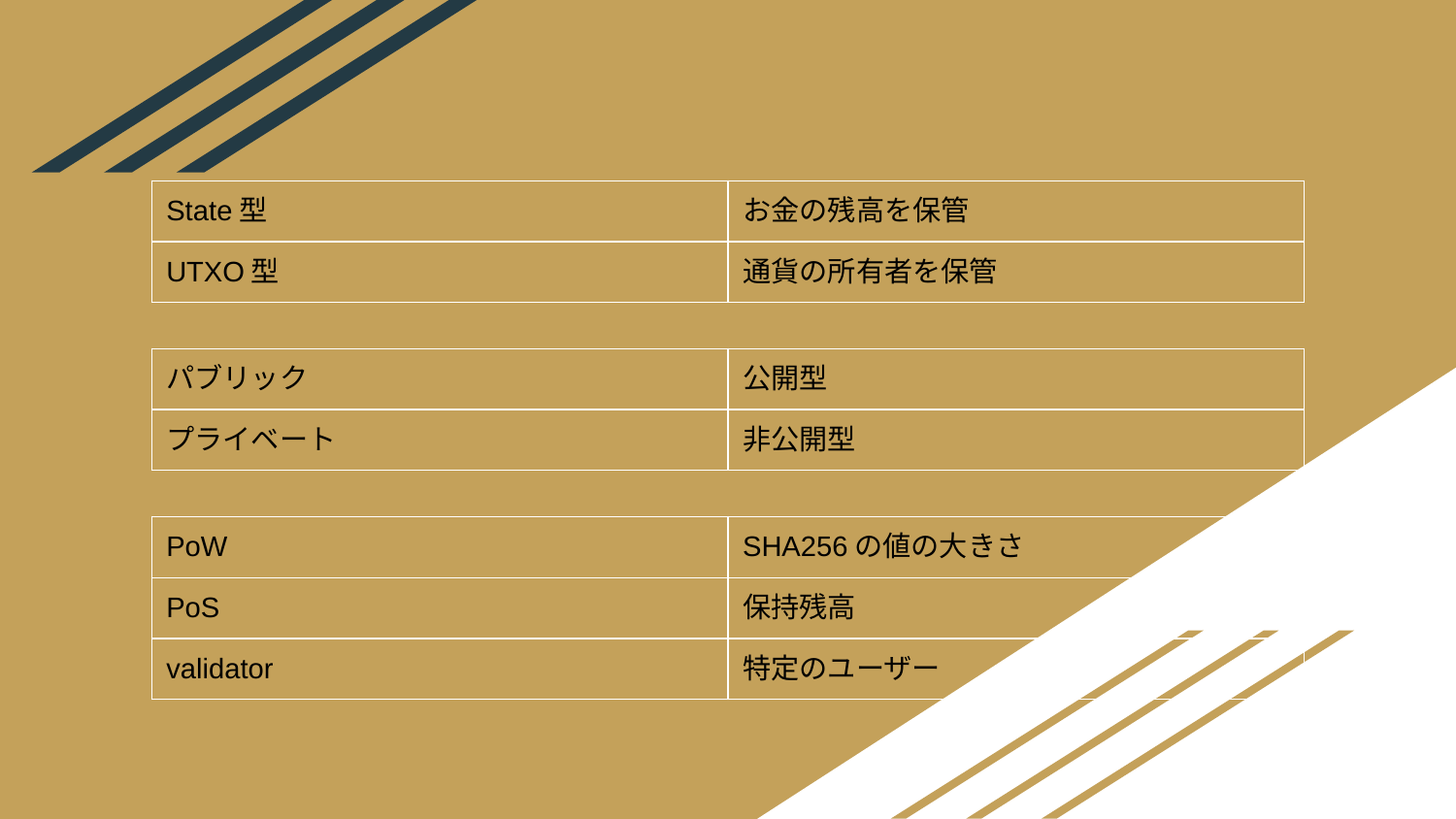

| State型 | お金の残高を保管 |
| --- | --- |
| UTXO型 | 通貨の所有者を保管 |
| パブリック | 公開型 |
| --- | --- |
| プライベート | 非公開型 |
| PoW | SHA256の値の大きさ |
| --- | --- |
| PoS | 保持残高 |
| validator | 特定のユーザー |